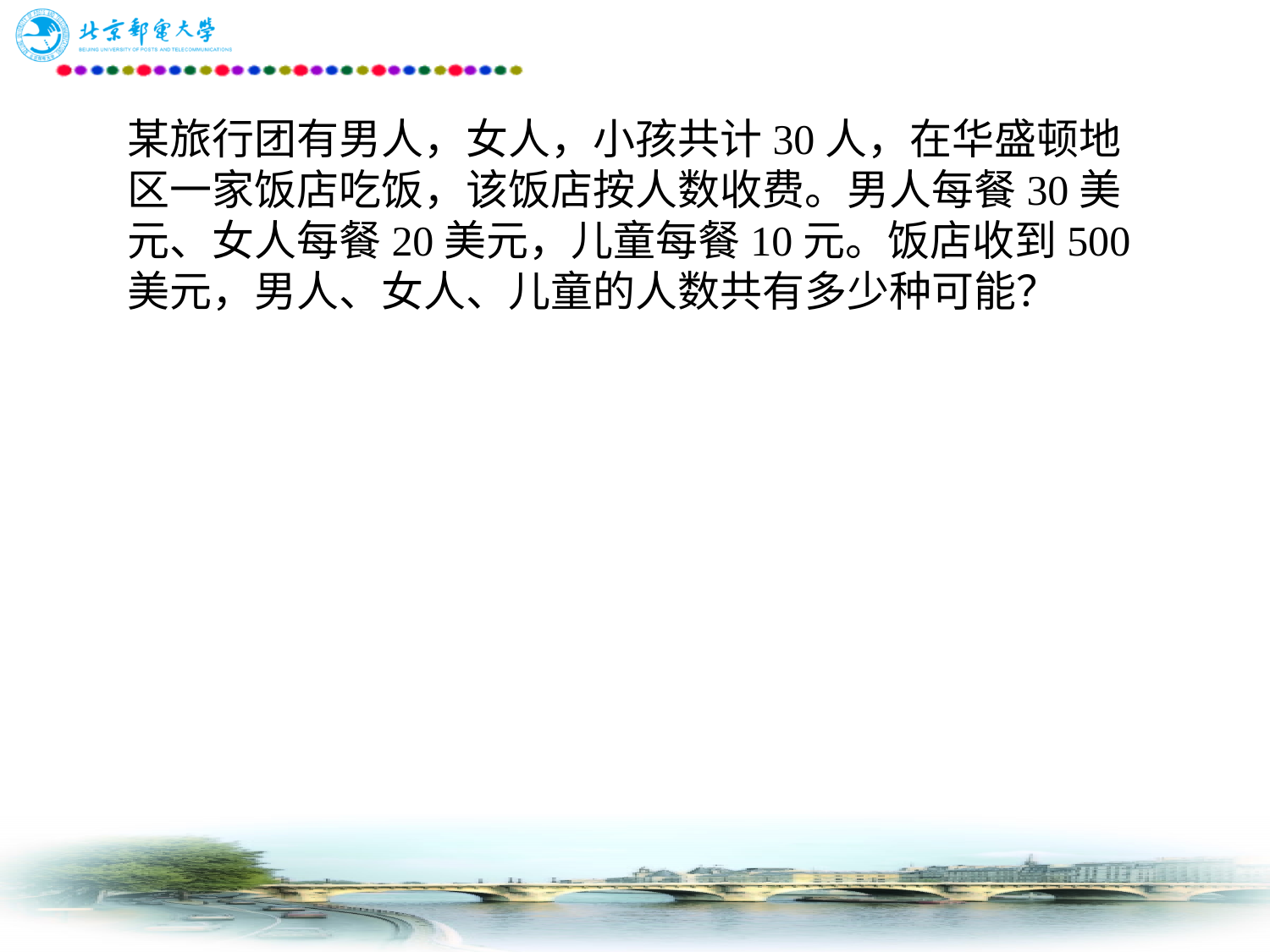

某旅行团有男人，女人，小孩共计30人，在华盛顿地区一家饭店吃饭，该饭店按人数收费。男人每餐30美元、女人每餐20美元，儿童每餐10元。饭店收到500美元，男人、女人、儿童的人数共有多少种可能？